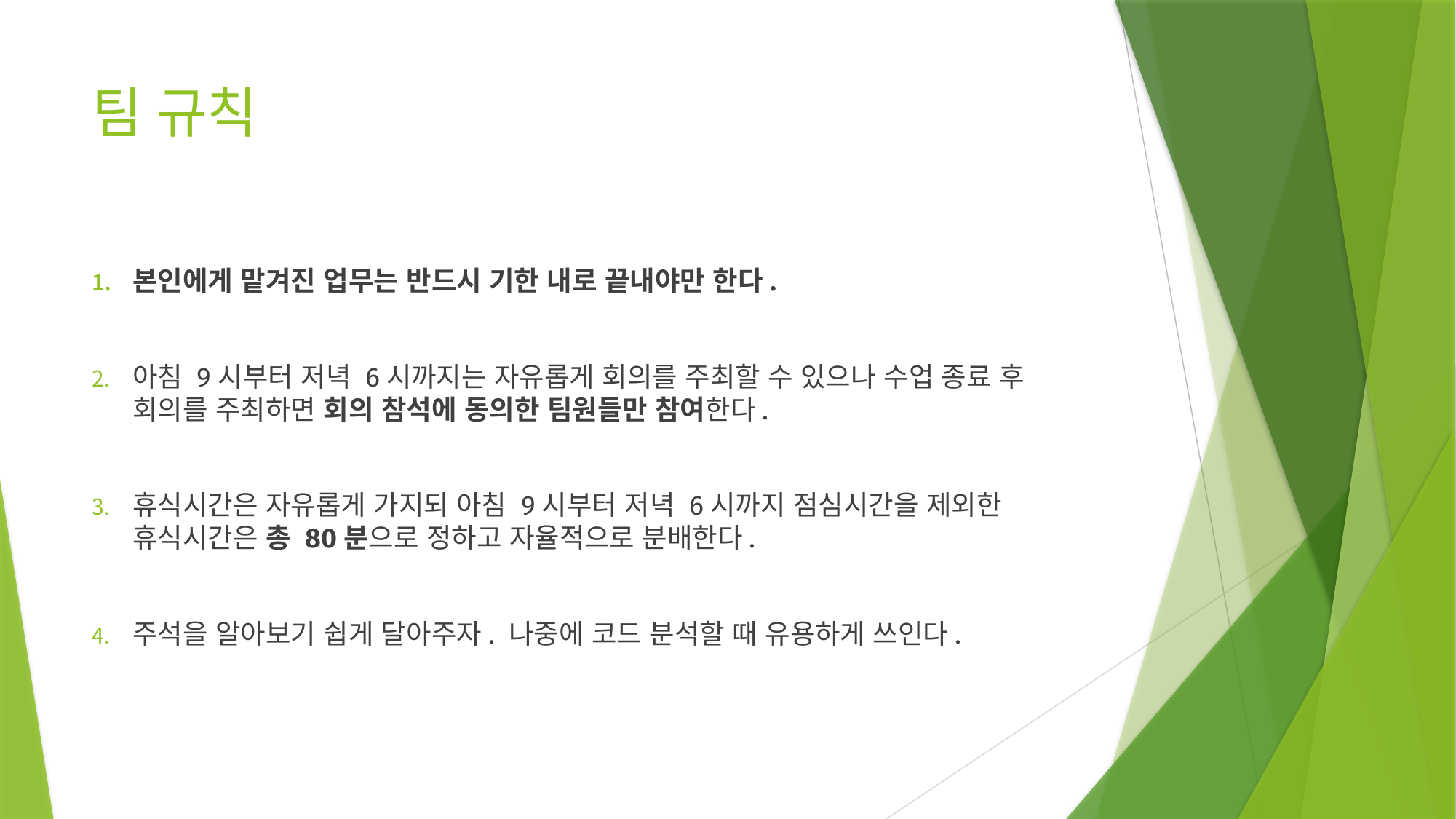

# 팀 규칙
본인에게 맡겨진 업무는 반드시 기한 내로 끝내야만 한다.

아침 9시부터 저녁 6시까지는 자유롭게 회의를 주최할 수 있으나 수업 종료 후 회의를 주최하면 회의 참석에 동의한 팀원들만 참여한다.

휴식시간은 자유롭게 가지되 아침 9시부터 저녁 6시까지 점심시간을 제외한 휴식시간은 총 80분으로 정하고 자율적으로 분배한다.

주석을 알아보기 쉽게 달아주자. 나중에 코드 분석할 때 유용하게 쓰인다.